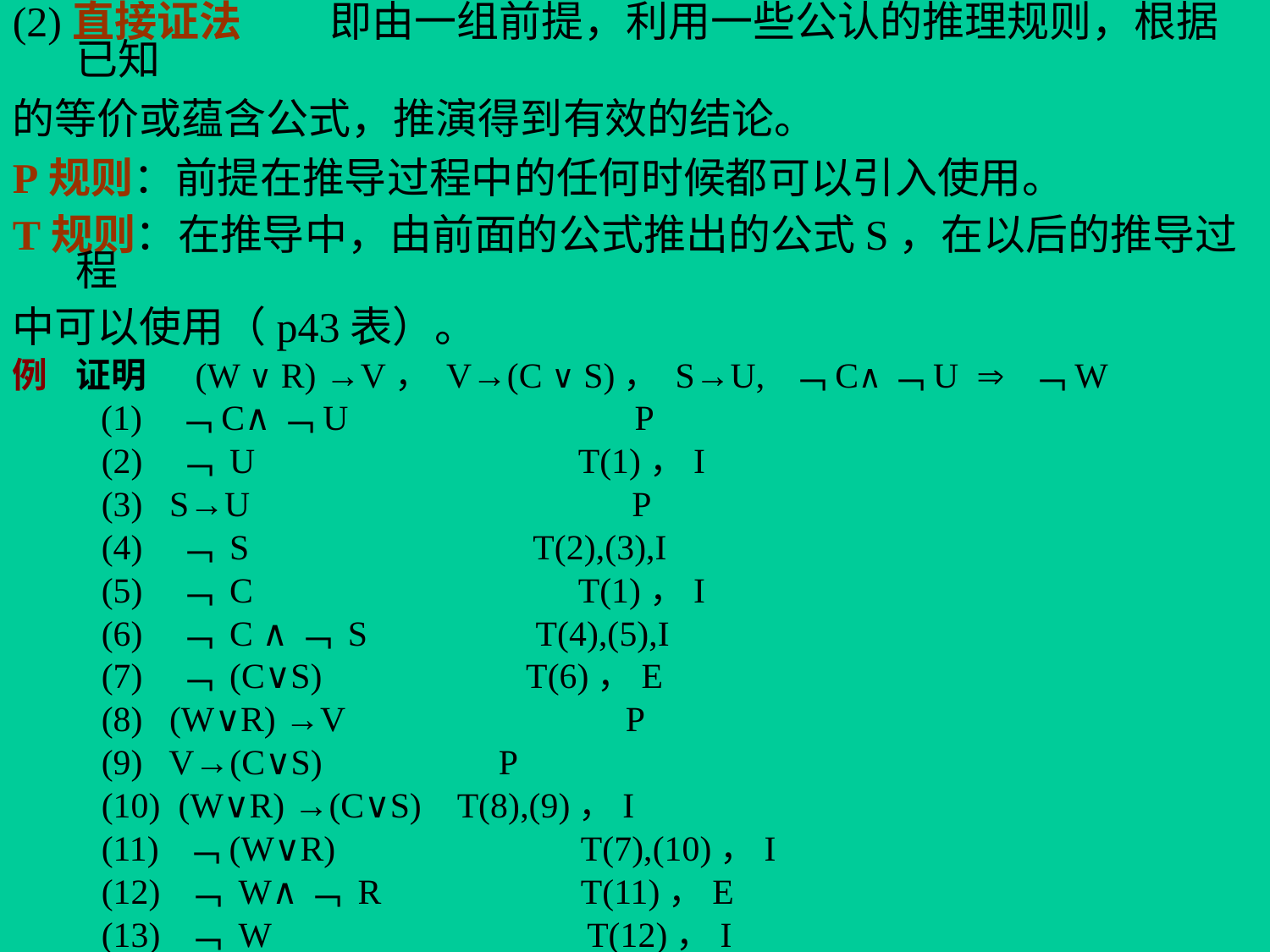

(2)直接证法	即由一组前提，利用一些公认的推理规则，根据已知
的等价或蕴含公式，推演得到有效的结论。
P规则：前提在推导过程中的任何时候都可以引入使用。
T规则：在推导中，由前面的公式推出的公式S，在以后的推导过程
中可以使用（p43表）。
例	证明     (W ∨ R) →V， V→(C ∨ S)， S→U,  ﹁C∧﹁U  ⇒  ﹁W
           (1)   ﹁C∧﹁U	                    P
          (2)   ﹁ U	                            T(1)，I
          (3)   S→U	                                  P
          (4)   ﹁ S                                T(2),(3),I
          (5)   ﹁ C	                            T(1)，I
          (6)   ﹁ C ∧﹁ S                   T(4),(5),I
          (7)   ﹁ (C∨S)                       T(6)，E
          (8)   (W∨R) →V	                   P
          (9)   V→(C∨S)	                   P
          (10)  (W∨R) →(C∨S)	T(8),(9)，I
          (11)  ﹁(W∨R)	              T(7),(10)，I
          (12)  ﹁ W∧﹁ R	              T(11)，E
          (13)  ﹁ W	                             T(12)，I